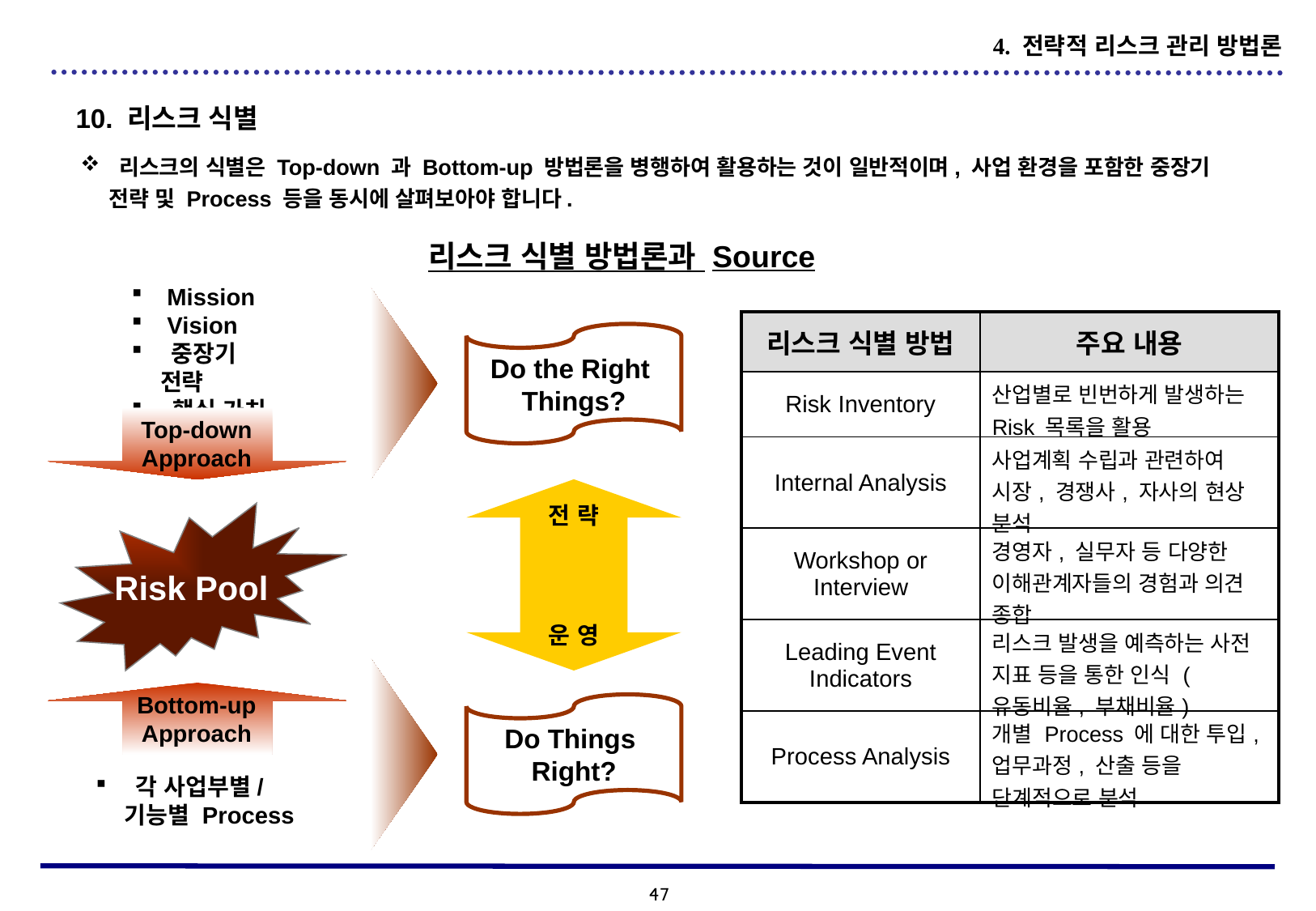

4. 전략적 리스크 관리 방법론
10. 리스크 식별
 리스크의 식별은 Top-down 과 Bottom-up 방법론을 병행하여 활용하는 것이 일반적이며, 사업 환경을 포함한 중장기 전략 및 Process 등을 동시에 살펴보아야 합니다.
리스크 식별 방법론과 Source
 Mission
 Vision
 중장기 전략
 핵심 가치
| 리스크 식별 방법 | 주요 내용 |
| --- | --- |
| Risk Inventory | 산업별로 빈번하게 발생하는 Risk 목록을 활용 |
| Internal Analysis | 사업계획 수립과 관련하여 시장, 경쟁사, 자사의 현상 분석 |
| Workshop or Interview | 경영자, 실무자 등 다양한 이해관계자들의 경험과 의견 종합 |
| Leading Event Indicators | 리스크 발생을 예측하는 사전 지표 등을 통한 인식 (유동비율, 부채비율) |
| Process Analysis | 개별 Process 에 대한 투입, 업무과정, 산출 등을 단계적으로 분석 |
Do the Right
Things?

Top-down
Approach

전 략

Risk Pool
운 영

Bottom-up
Approach
Do Things
Right?

 각 사업부별/기능별 Process